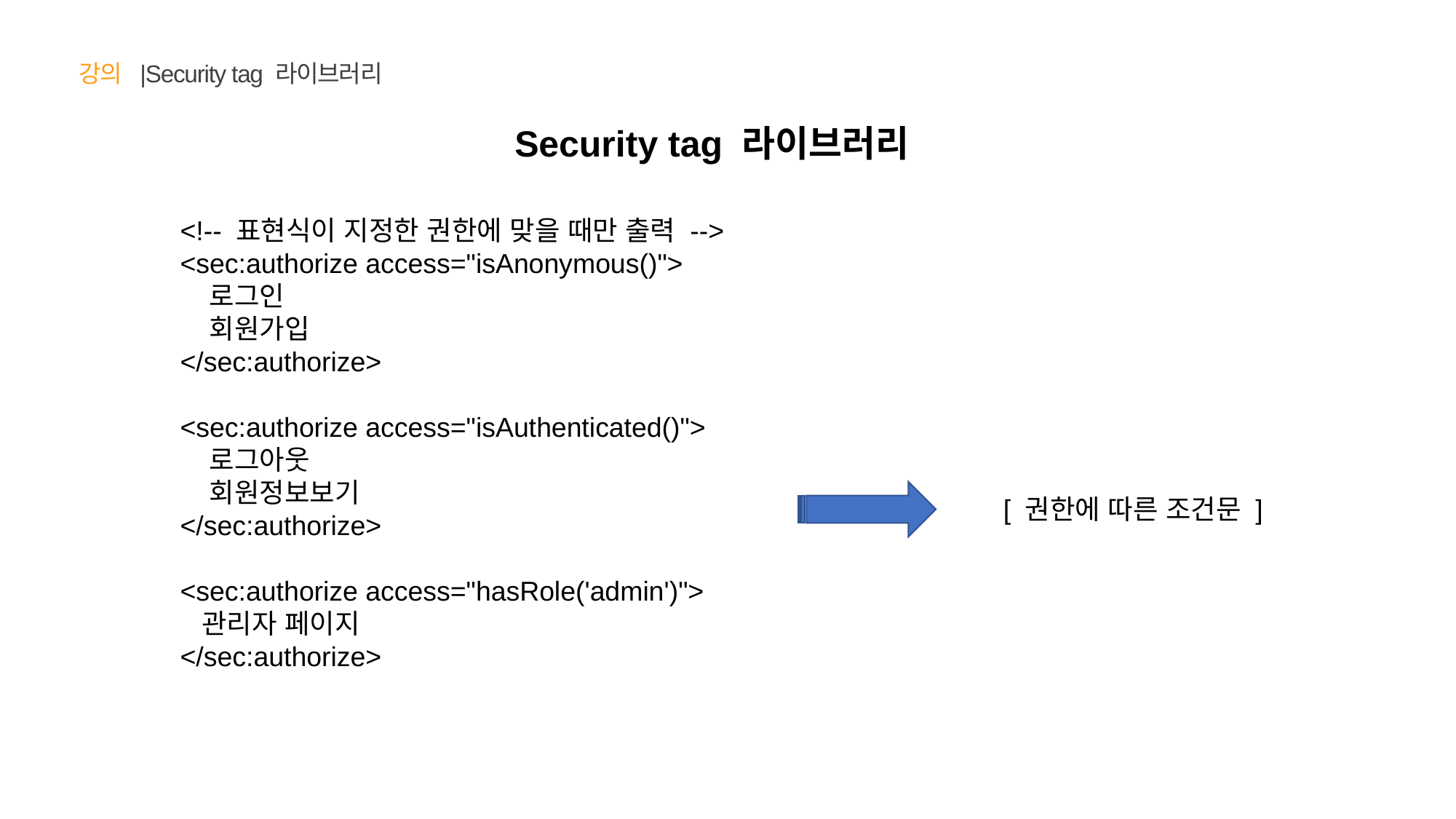

강의  |Security tag 라이브러리
Security tag 라이브러리
<!-- 표현식이 지정한 권한에 맞을 때만 출력 -->
<sec:authorize access="isAnonymous()">
   로그인
   회원가입
</sec:authorize>

<sec:authorize access="isAuthenticated()">
   로그아웃
   회원정보보기
</sec:authorize>

<sec:authorize access="hasRole('admin')">
  관리자 페이지
</sec:authorize>

[ 권한에 따른 조건문 ]